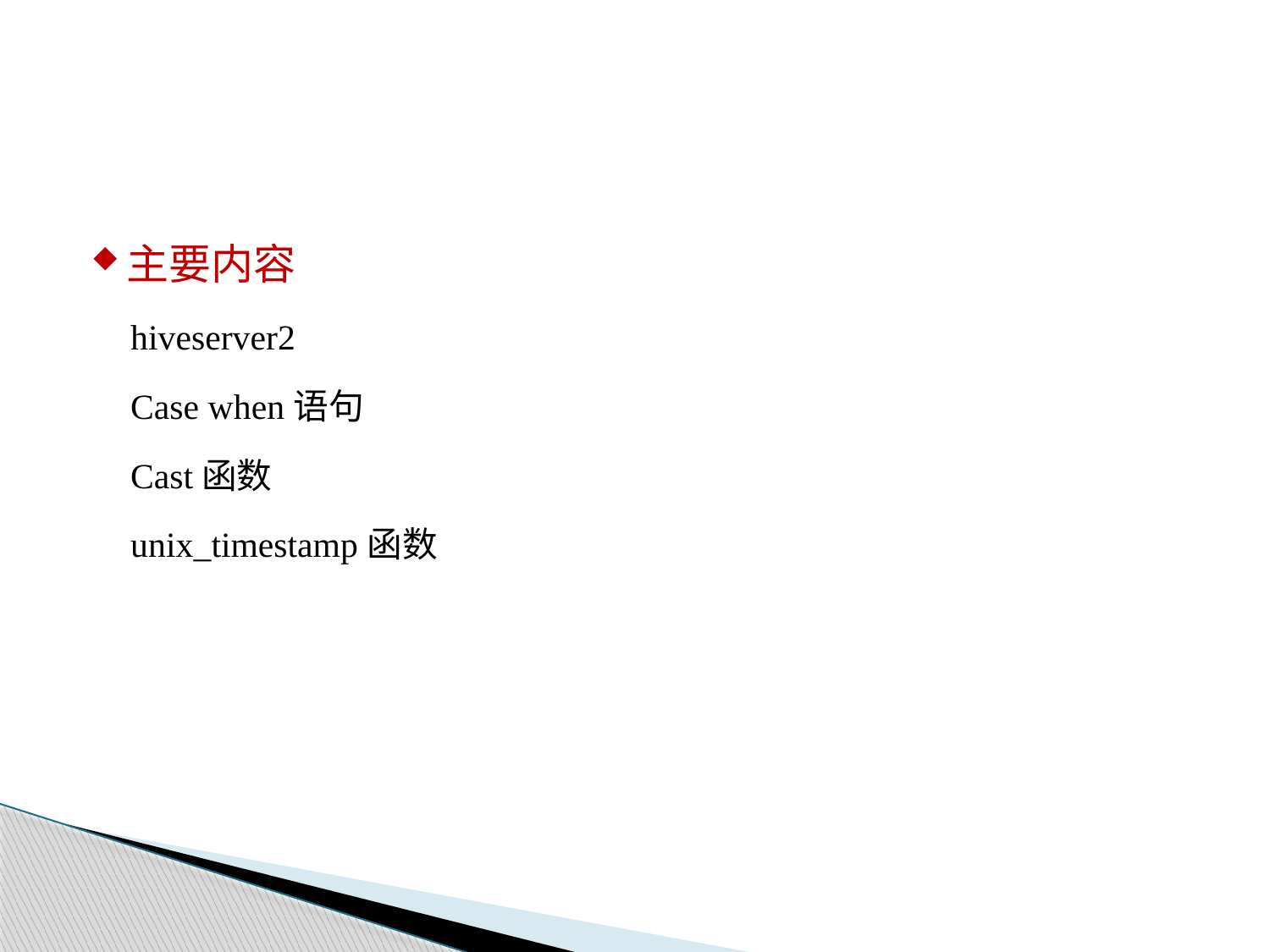

#
主要内容
hiveserver2
Case when语句
Cast函数
unix_timestamp函数